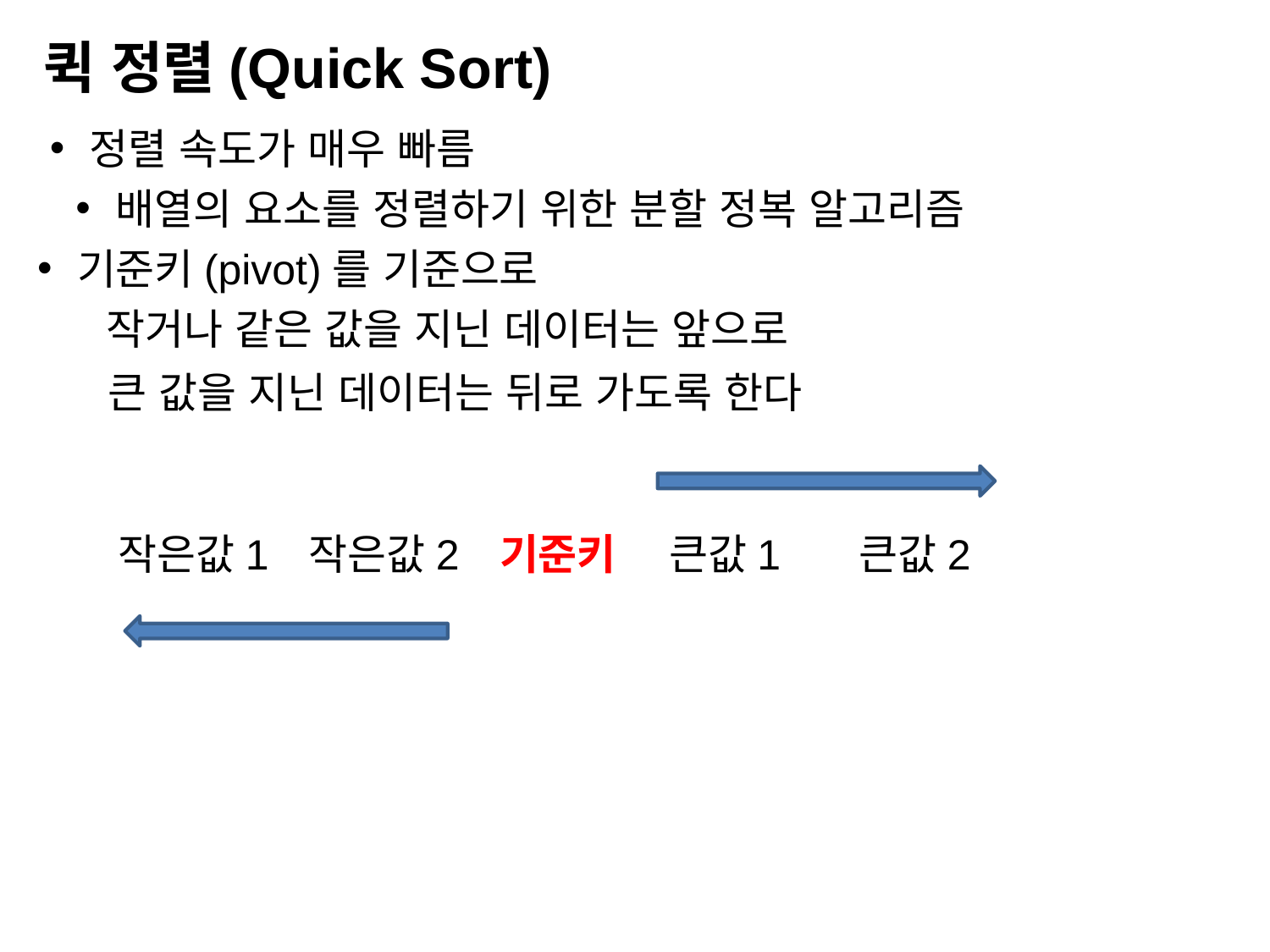

퀵 정렬(Quick Sort)
정렬 속도가 매우 빠름
배열의 요소를 정렬하기 위한 분할 정복 알고리즘
기준키(pivot)를 기준으로
작거나 같은 값을 지닌 데이터는 앞으로
큰 값을 지닌 데이터는 뒤로 가도록 한다

작은값1
작은값2
기준키
큰값1
큰값2